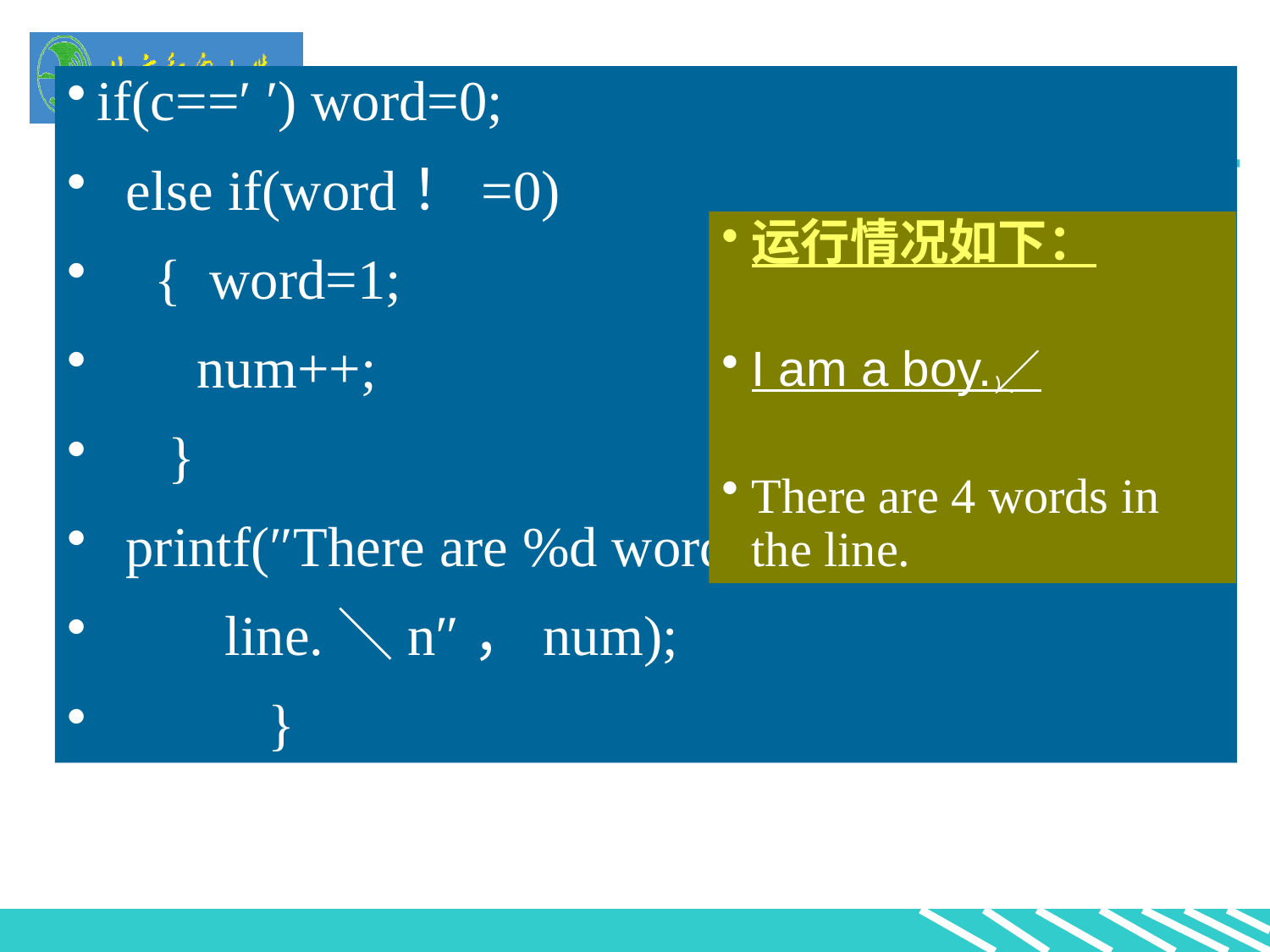

if(c==′ ′) word=0;
  else if(word！=0)
    {  word=1;
       num++;
     }
  printf(″There are %d words in the
         line.＼n″，num);
            }
运行情况如下：

I am a boy.↙

There are 4 words in the line.